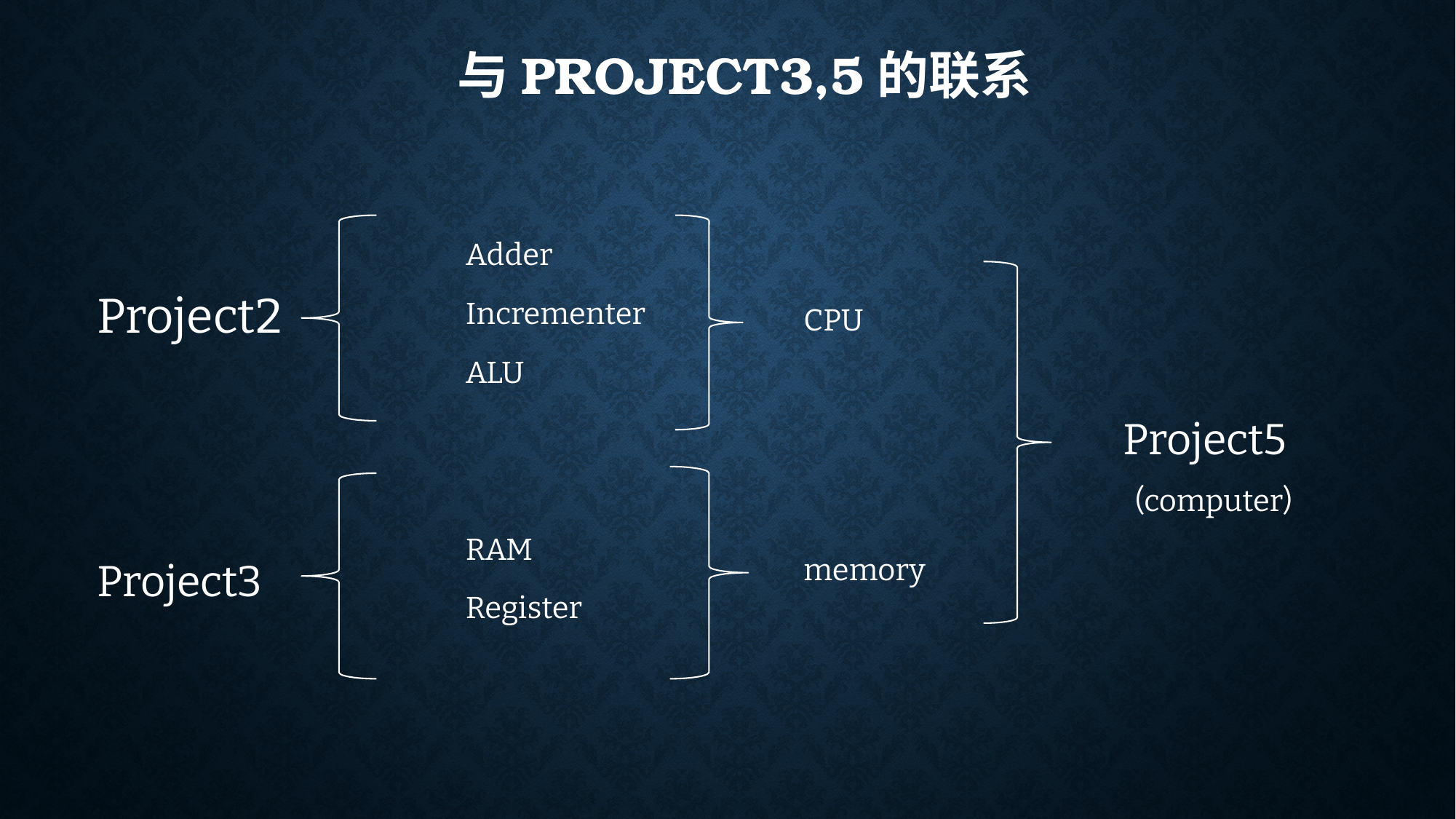

# 与Project3,5的联系

Adder
Incrementer
ALU

Project2
CPU
Project5

(computer)

RAM
Register
Project3
memory